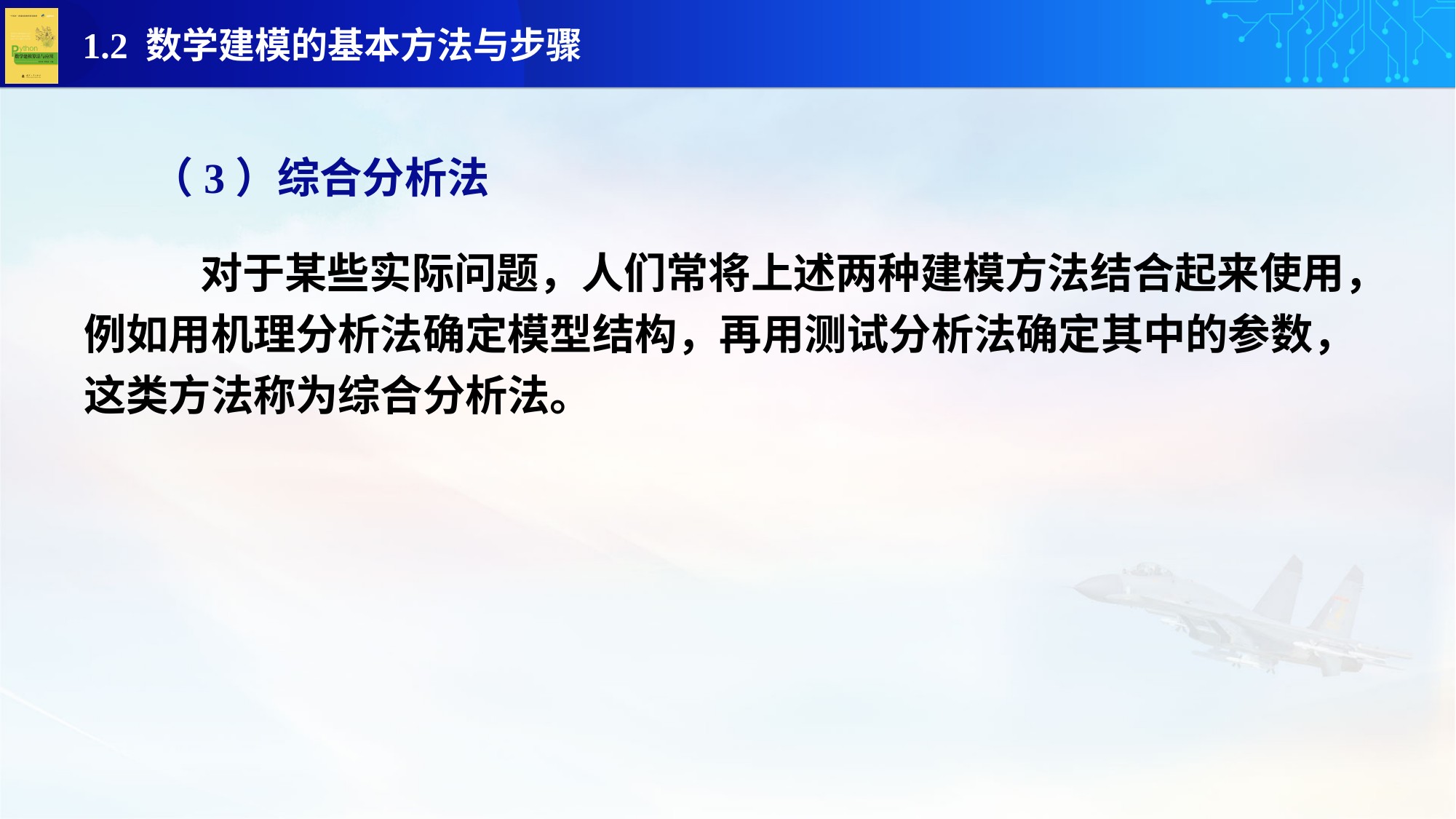

（3）综合分析法

           对于某些实际问题，人们常将上述两种建模方法结合起来使用，例如用机理分析法确定模型结构，再用测试分析法确定其中的参数，这类方法称为综合分析法。